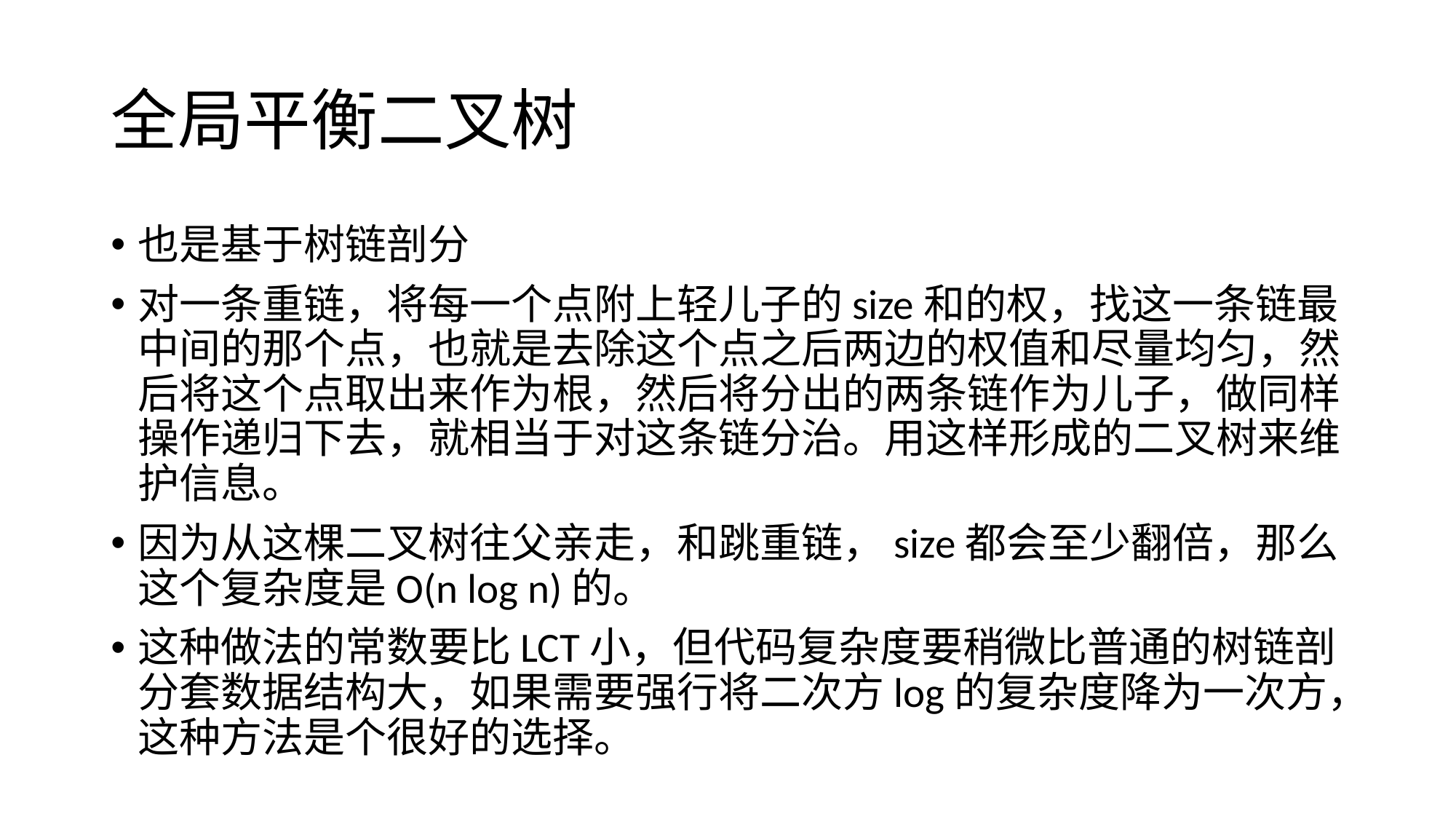

# 全局平衡二叉树
也是基于树链剖分
对一条重链，将每一个点附上轻儿子的size和的权，找这一条链最中间的那个点，也就是去除这个点之后两边的权值和尽量均匀，然后将这个点取出来作为根，然后将分出的两条链作为儿子，做同样操作递归下去，就相当于对这条链分治。用这样形成的二叉树来维护信息。
因为从这棵二叉树往父亲走，和跳重链，size都会至少翻倍，那么这个复杂度是O(n log n)的。
这种做法的常数要比LCT小，但代码复杂度要稍微比普通的树链剖分套数据结构大，如果需要强行将二次方log的复杂度降为一次方，这种方法是个很好的选择。